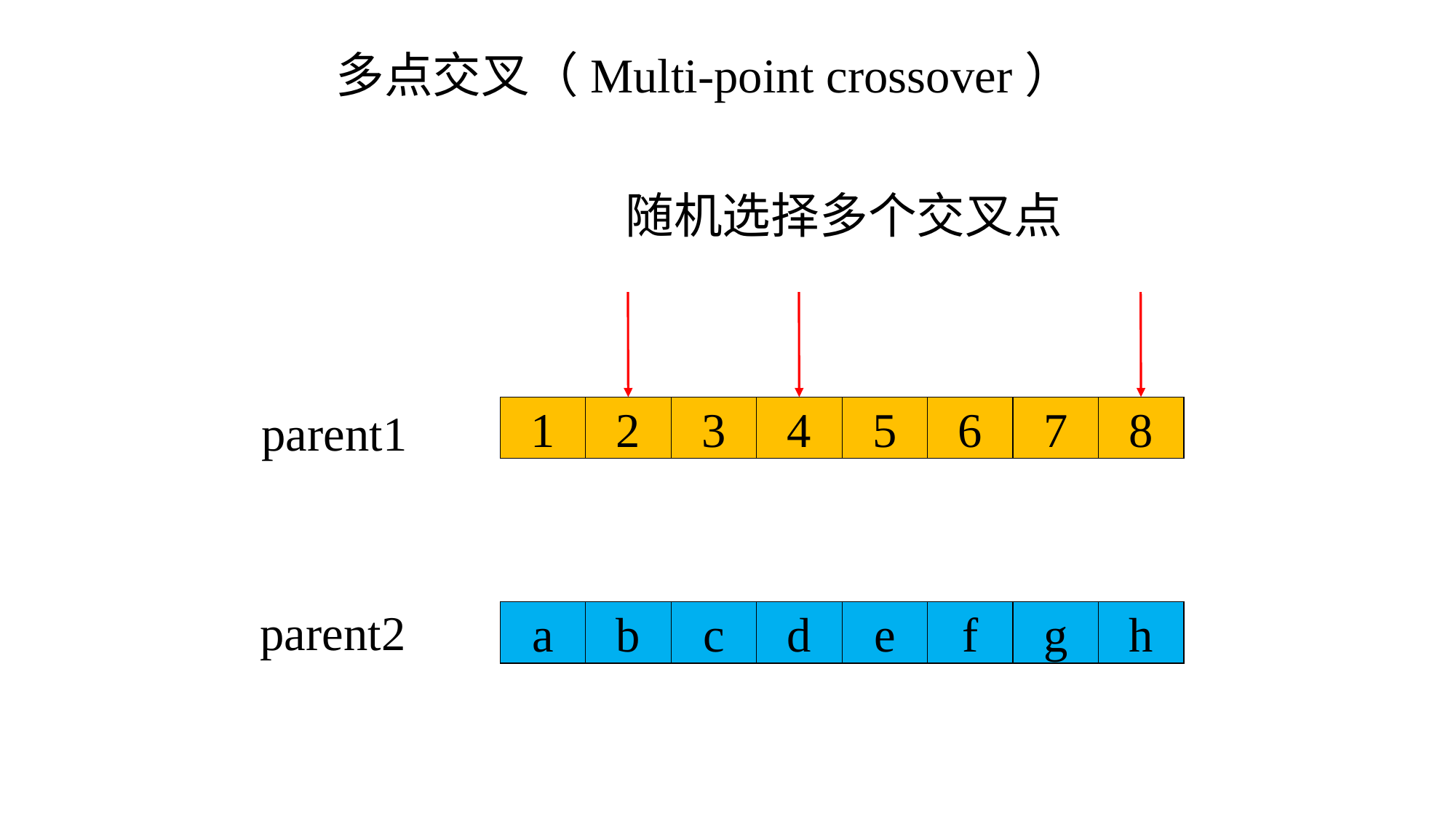

多点交叉（Multi-point crossover）
随机选择多个交叉点
parent1
1
2
3
4
5
6
7
8
parent2
a
b
c
d
e
f
g
h